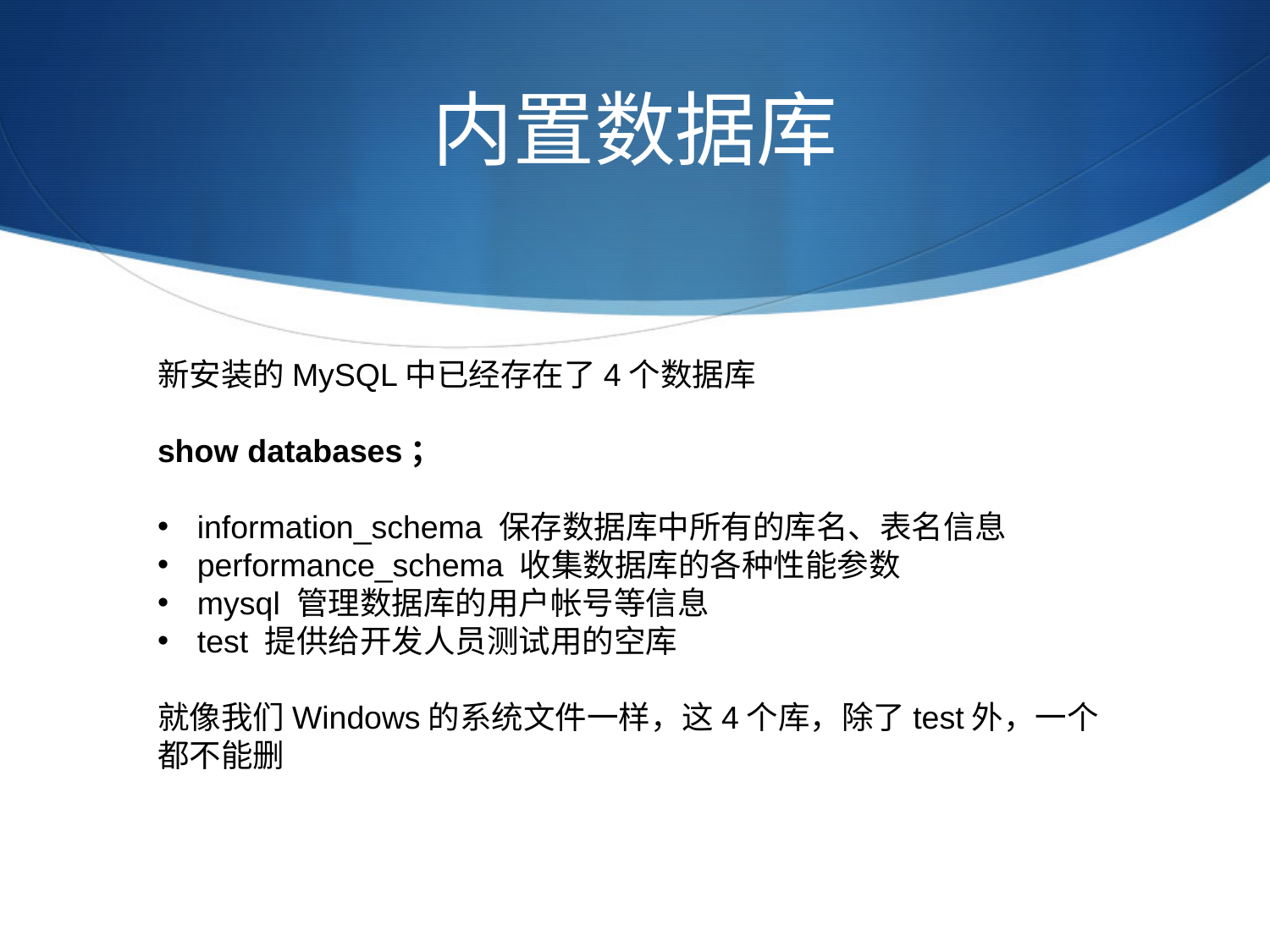

# 内置数据库
新安装的MySQL中已经存在了4个数据库

show databases；

information_schema 保存数据库中所有的库名、表名信息
performance_schema 收集数据库的各种性能参数
mysql 管理数据库的用户帐号等信息
test 提供给开发人员测试用的空库

就像我们Windows的系统文件一样，这4个库，除了test外，一个都不能删